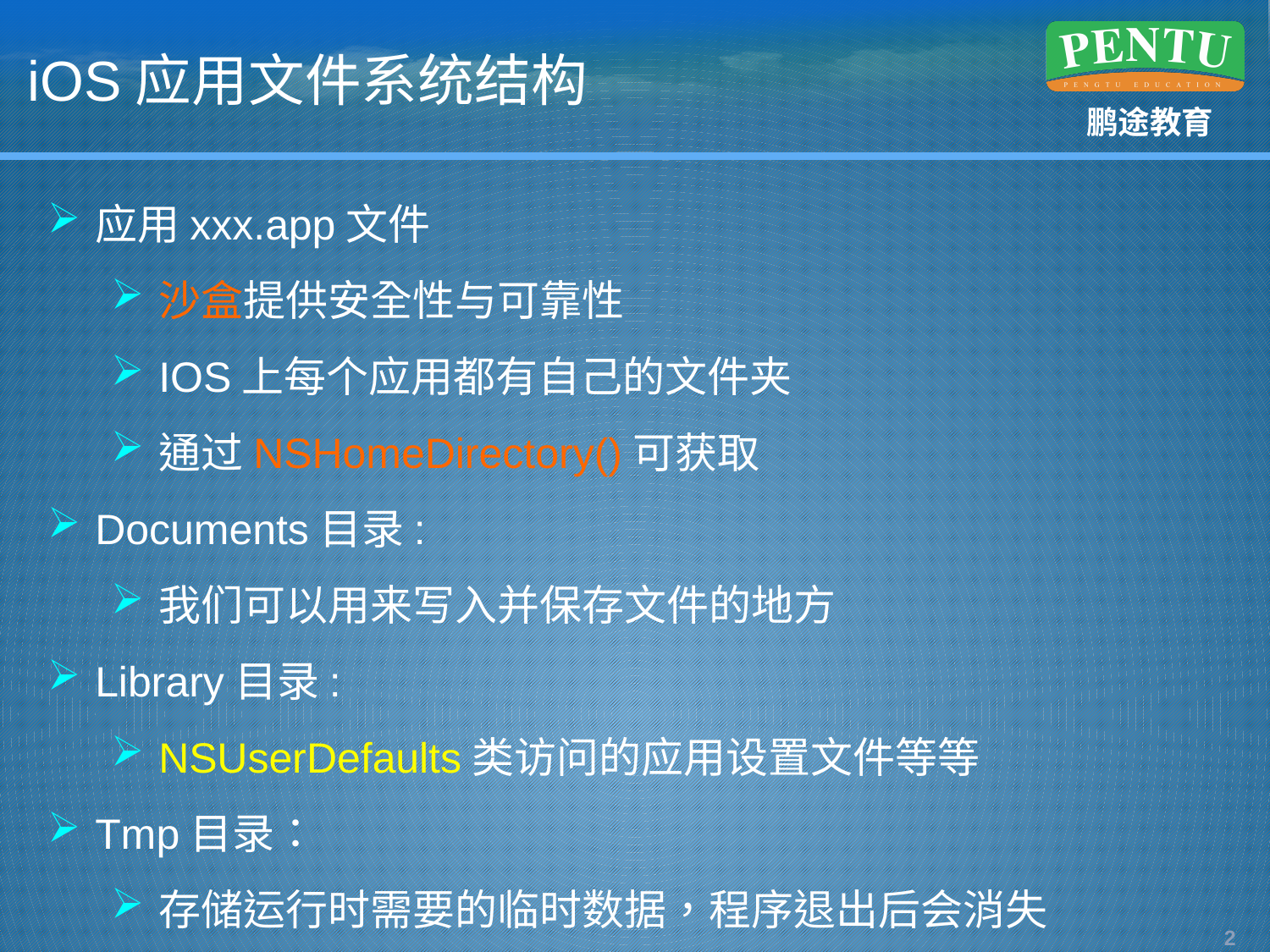

# iOS应用文件系统结构
应用xxx.app文件
沙盒提供安全性与可靠性
IOS上每个应用都有自己的文件夹
通过NSHomeDirectory()可获取
Documents目录:
我们可以用来写入并保存文件的地方
Library目录:
NSUserDefaults类访问的应用设置文件等等
Tmp目录：
存储运行时需要的临时数据，程序退出后会消失
2